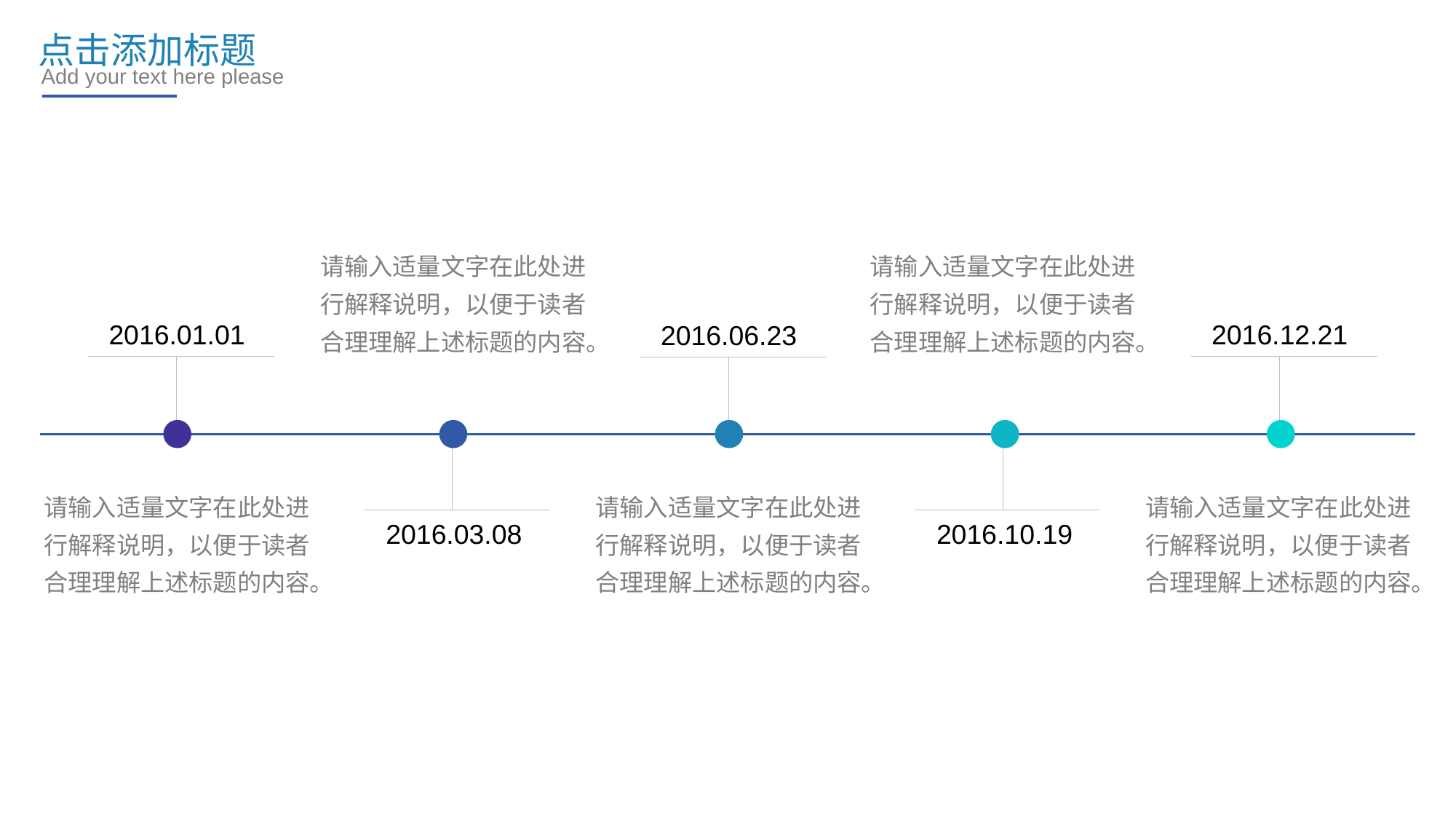

点击添加标题
Add your text here please
请输入适量文字在此处进行解释说明，以便于读者合理理解上述标题的内容。
请输入适量文字在此处进行解释说明，以便于读者合理理解上述标题的内容。
2016.01.01
2016.12.21
2016.06.23

请输入适量文字在此处进行解释说明，以便于读者合理理解上述标题的内容。
请输入适量文字在此处进行解释说明，以便于读者合理理解上述标题的内容。
请输入适量文字在此处进行解释说明，以便于读者合理理解上述标题的内容。
2016.03.08
2016.10.19